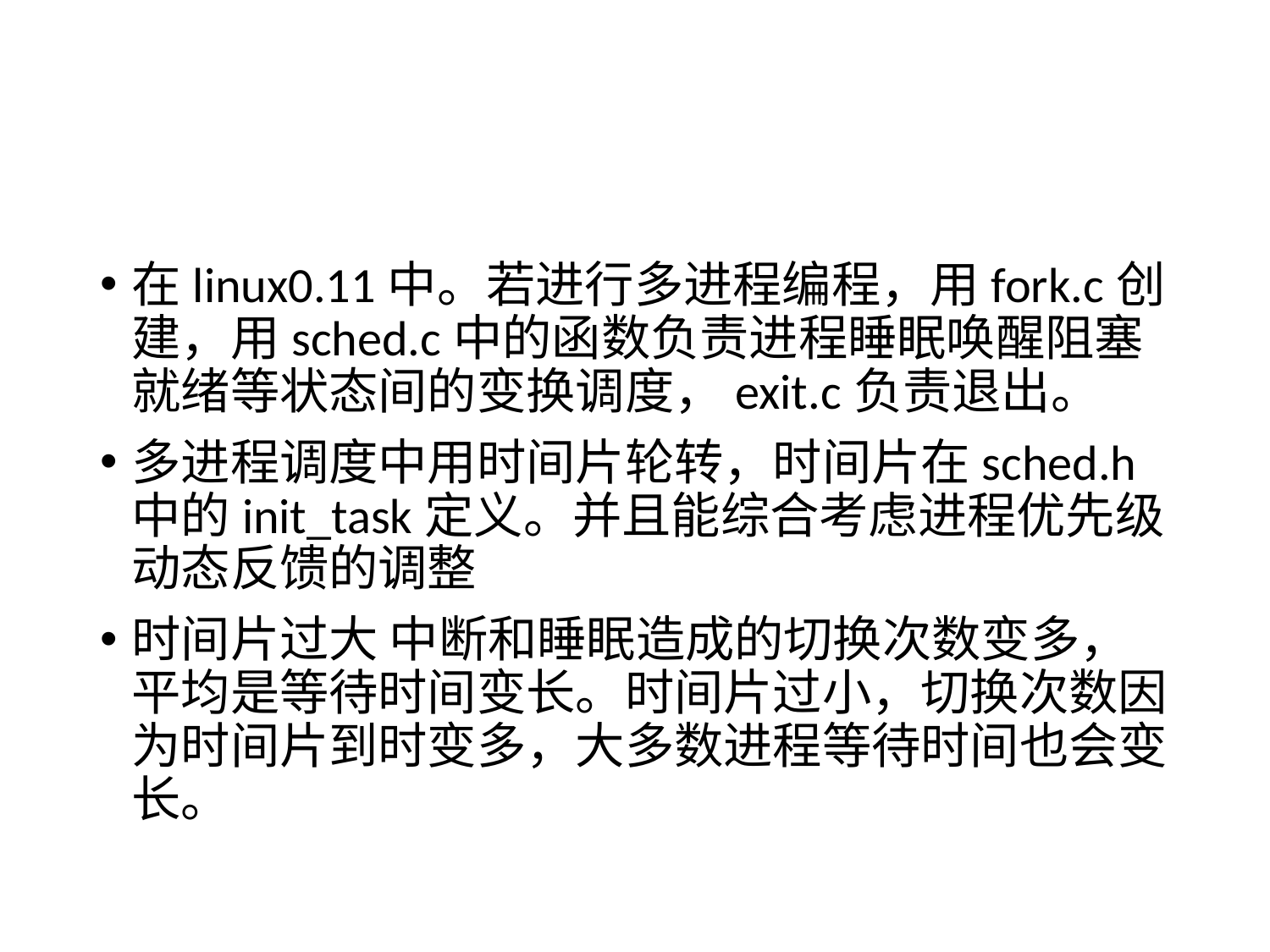

#
在linux0.11中。若进行多进程编程，用fork.c创建，用sched.c中的函数负责进程睡眠唤醒阻塞就绪等状态间的变换调度，exit.c负责退出。
多进程调度中用时间片轮转，时间片在sched.h中的init_task定义。并且能综合考虑进程优先级动态反馈的调整
时间片过大 中断和睡眠造成的切换次数变多，平均是等待时间变长。时间片过小，切换次数因为时间片到时变多，大多数进程等待时间也会变长。